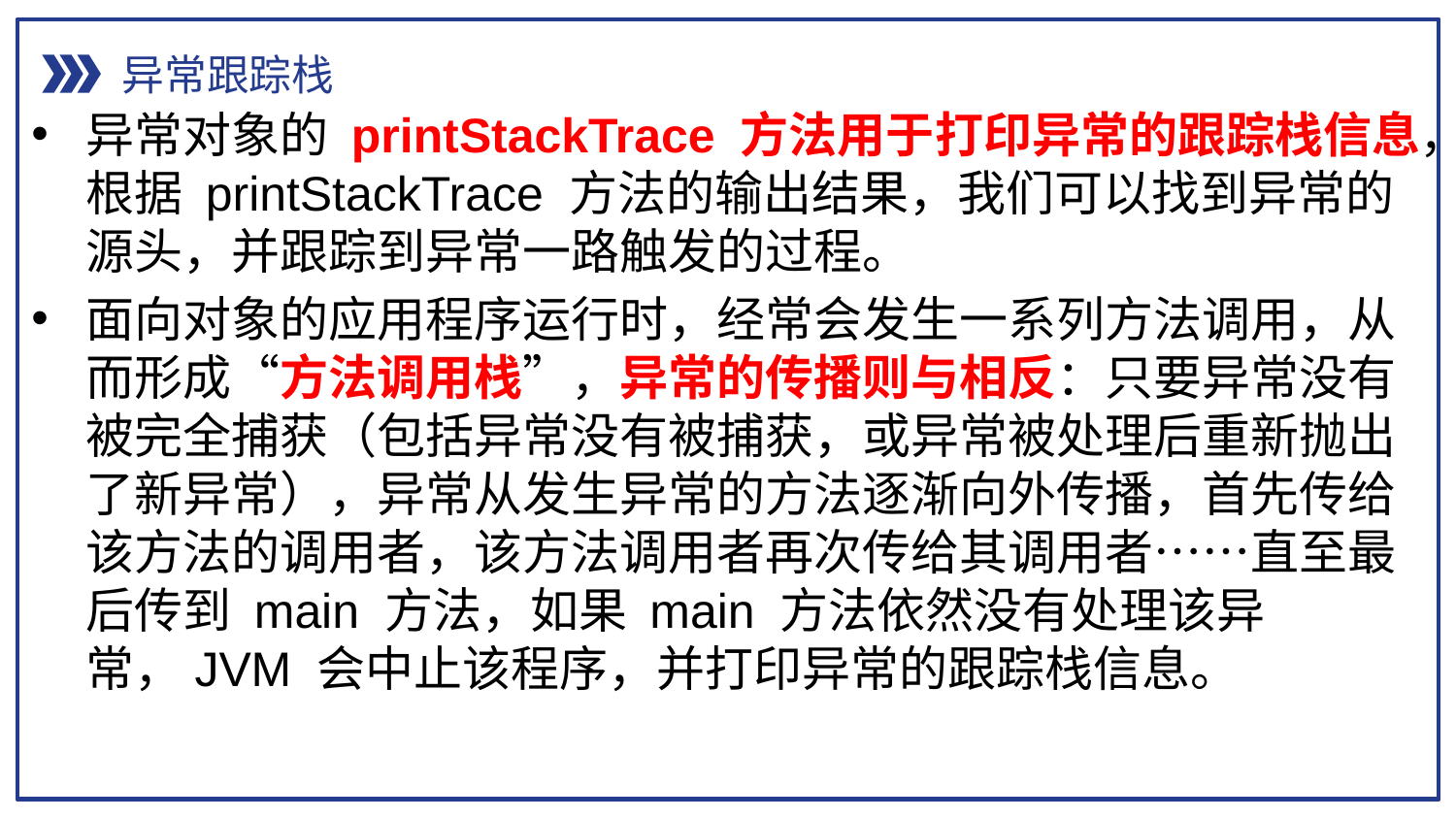

异常跟踪栈

异常对象的 printStackTrace 方法用于打印异常的跟踪栈信息，根据 printStackTrace 方法的输出结果，我们可以找到异常的源头，并跟踪到异常一路触发的过程。
面向对象的应用程序运行时，经常会发生一系列方法调用，从而形成“方法调用栈”，异常的传播则与相反：只要异常没有被完全捕获（包括异常没有被捕获，或异常被处理后重新抛出了新异常），异常从发生异常的方法逐渐向外传播，首先传给该方法的调用者，该方法调用者再次传给其调用者……直至最后传到 main 方法，如果 main 方法依然没有处理该异常，JVM 会中止该程序，并打印异常的跟踪栈信息。